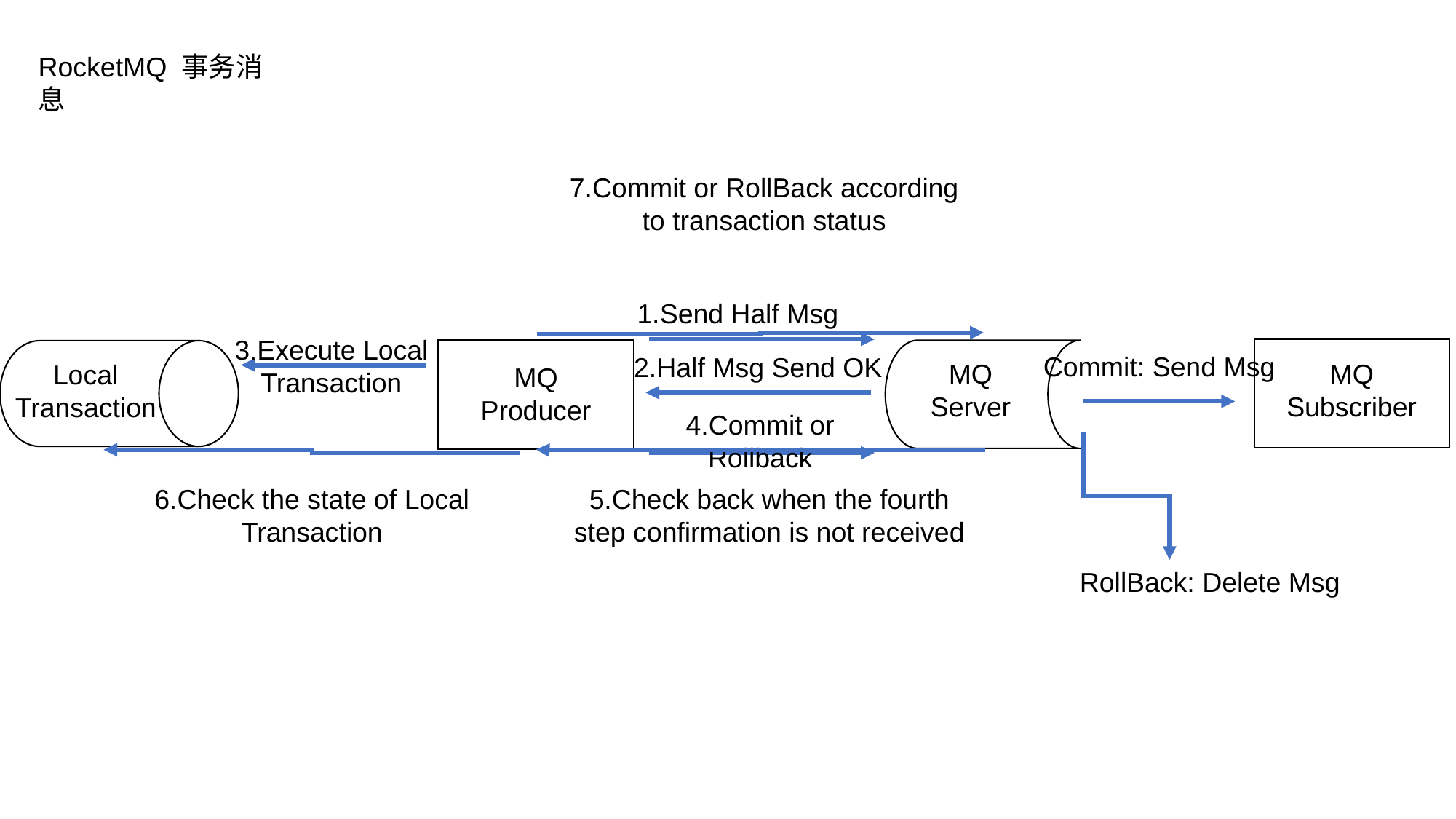

RocketMQ 事务消息
7.Commit or RollBack according to transaction status
1.Send Half Msg
3.Execute Local
Transaction

Commit: Send Msg
2.Half Msg Send OK
MQ
Server
MQ
Subscriber
Local
Transaction
MQ
Producer
4.Commit or Rollback
5.Check back when the fourth step confirmation is not received
6.Check the state of Local Transaction
RollBack: Delete Msg